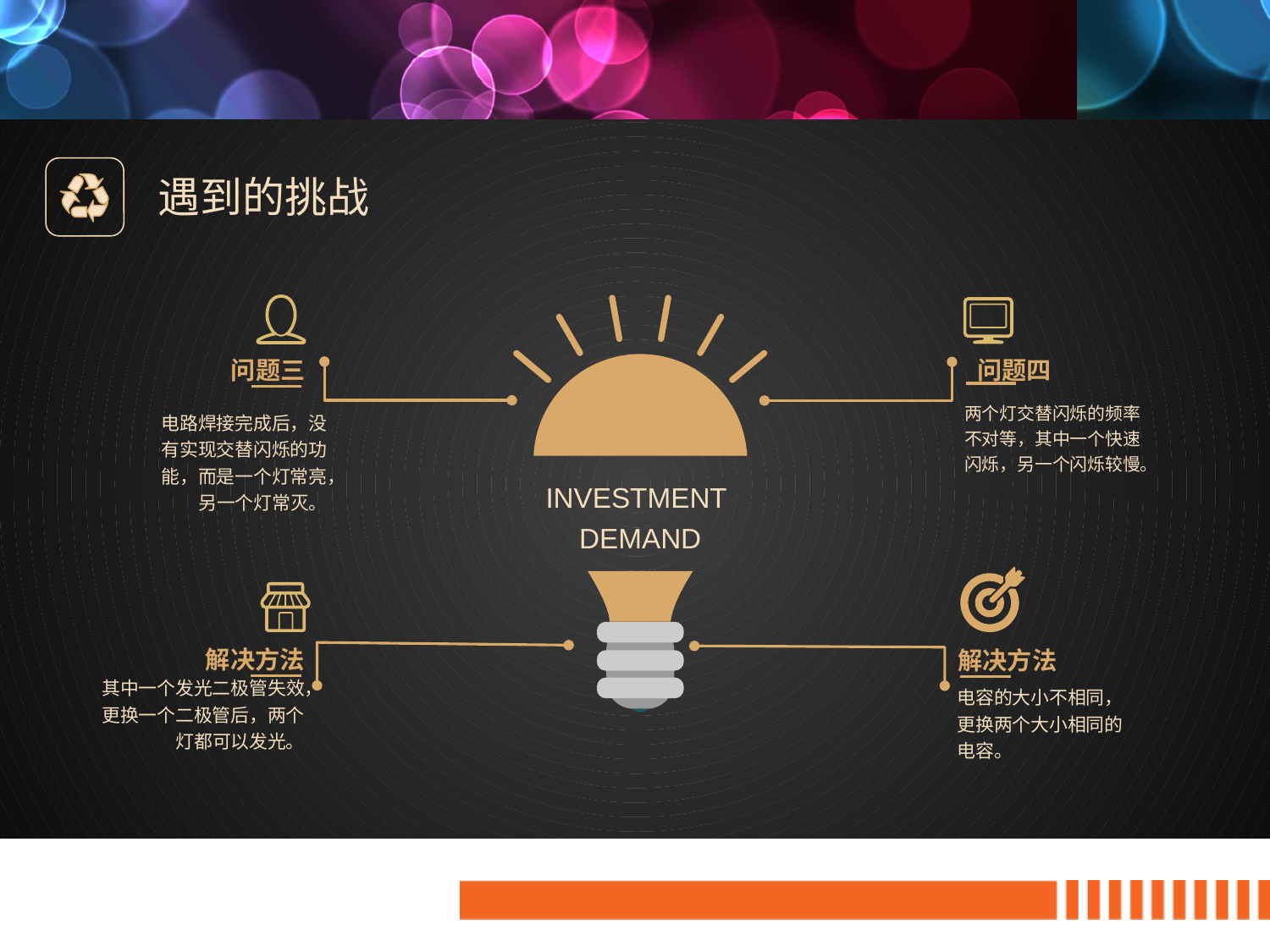

遇到的挑战

问题三
问题四

两个灯交替闪烁的频率不对等，其中一个快速闪烁，另一个闪烁较慢。
电路焊接完成后，没有实现交替闪烁的功能，而是一个灯常亮，另一个灯常灭。
INVESTMENT
DEMAND

解决方法
解决方法

其中一个发光二极管失效，更换一个二极管后，两个灯都可以发光。
电容的大小不相同，更换两个大小相同的电容。